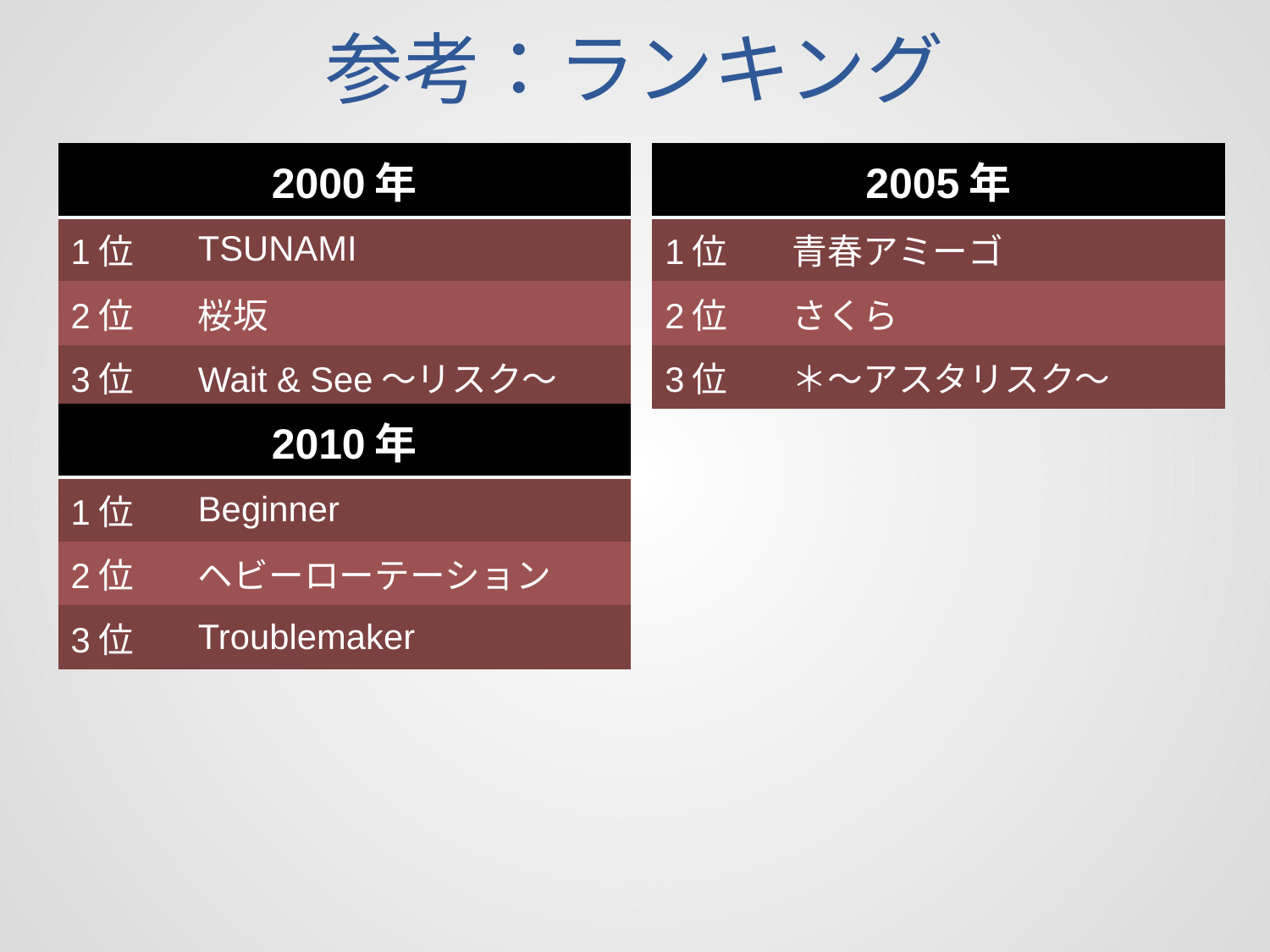

# 参考：ランキング
| 2000年 |  |
| --- | --- |
| 1位 | TSUNAMI |
| 2位 | 桜坂 |
| 3位 | Wait & See～リスク～ |
| 2005年 |  |
| --- | --- |
| 1位 | 青春アミーゴ |
| 2位 | さくら |
| 3位 | ＊～アスタリスク～ |
| 2010年 |  |
| --- | --- |
| 1位 | Beginner |
| 2位 | ヘビーローテーション |
| 3位 | Troublemaker |